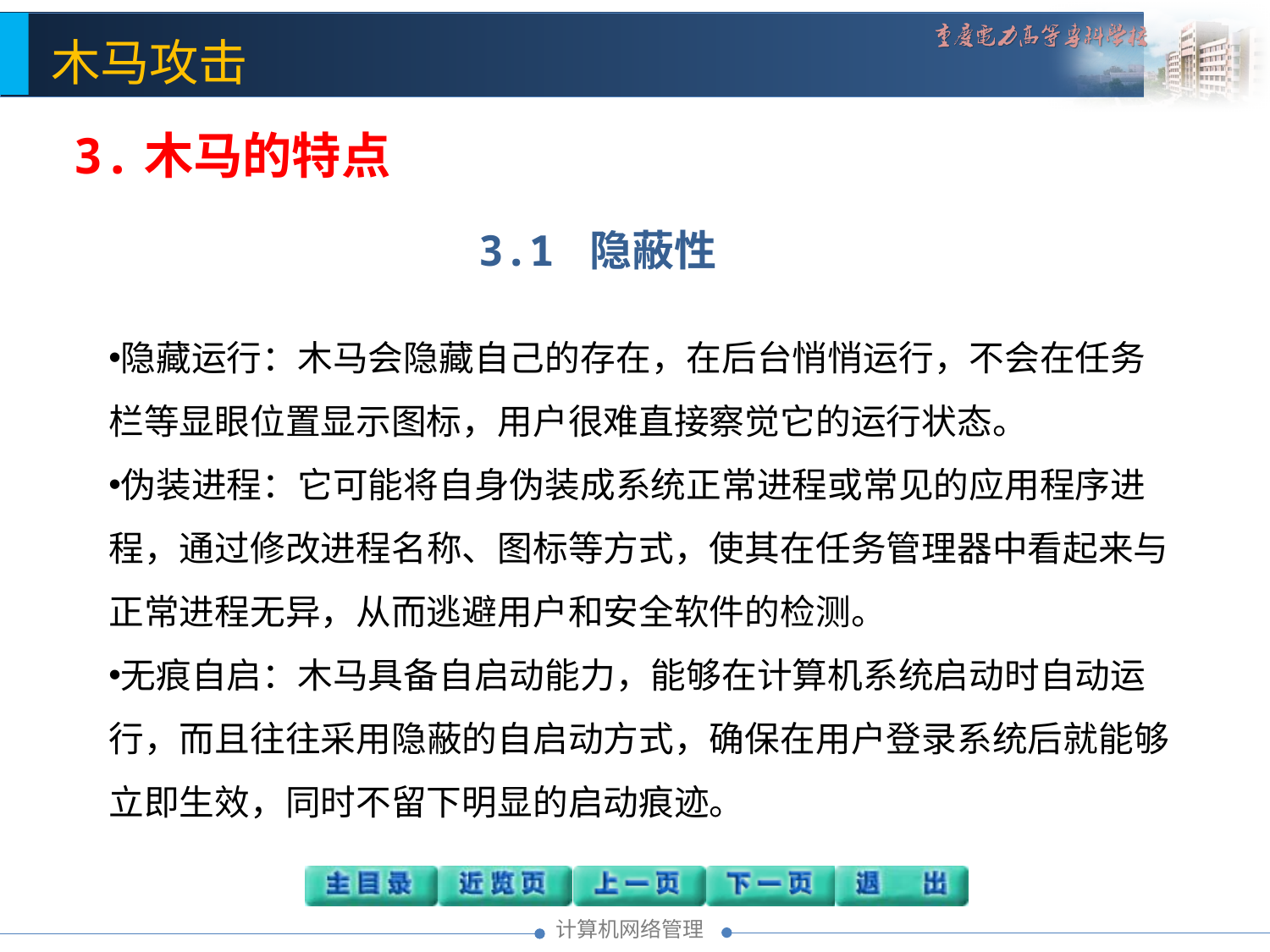

3.木马的特点
3.1 隐蔽性
隐藏运行：木马会隐藏自己的存在，在后台悄悄运行，不会在任务栏等显眼位置显示图标，用户很难直接察觉它的运行状态。
伪装进程：它可能将自身伪装成系统正常进程或常见的应用程序进程，通过修改进程名称、图标等方式，使其在任务管理器中看起来与正常进程无异，从而逃避用户和安全软件的检测。
无痕自启：木马具备自启动能力，能够在计算机系统启动时自动运行，而且往往采用隐蔽的自启动方式，确保在用户登录系统后就能够立即生效，同时不留下明显的启动痕迹。